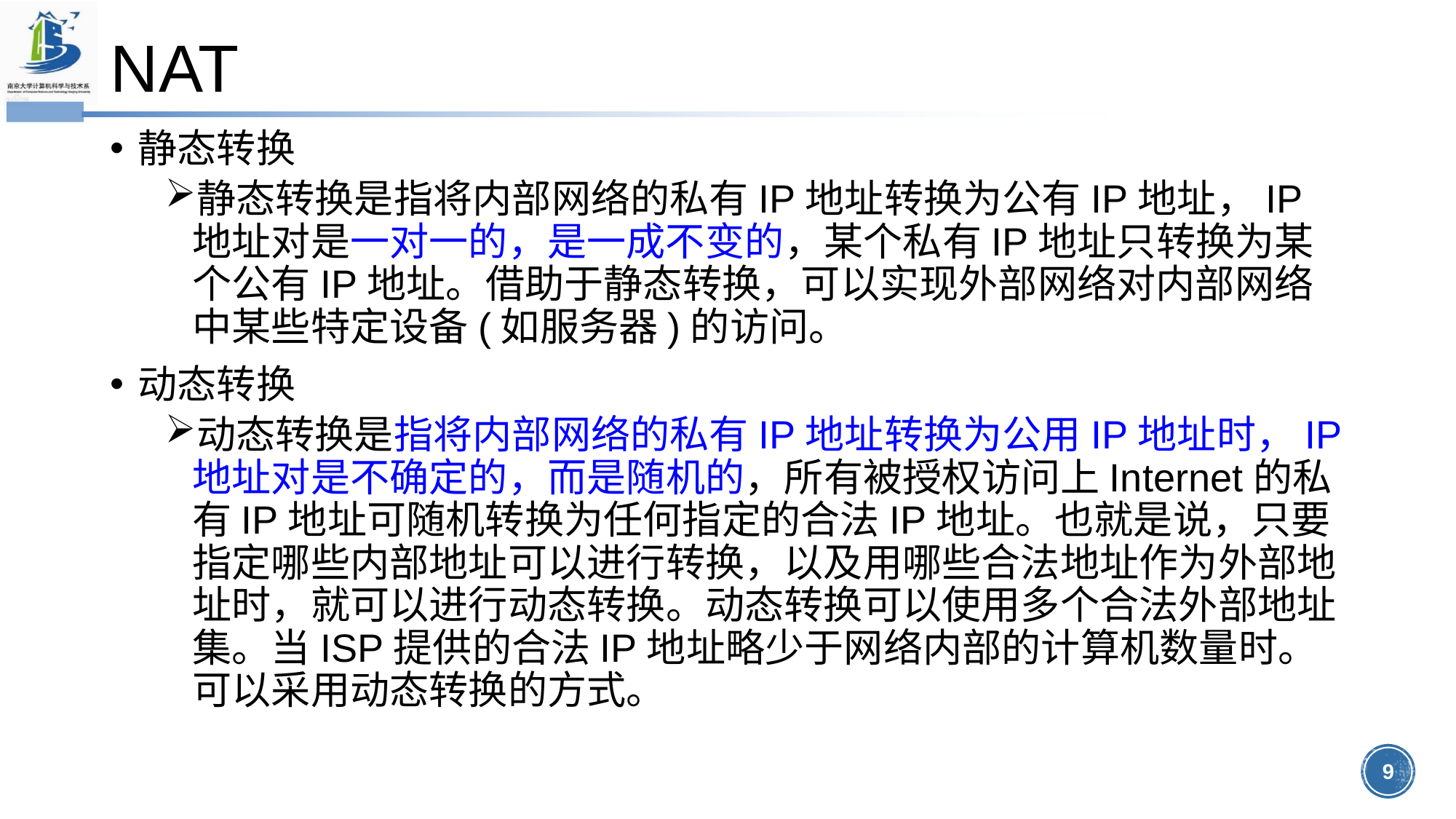

# NAT
静态转换
静态转换是指将内部网络的私有IP地址转换为公有IP地址，IP地址对是一对一的，是一成不变的，某个私有IP地址只转换为某个公有IP地址。借助于静态转换，可以实现外部网络对内部网络中某些特定设备(如服务器)的访问。
动态转换
动态转换是指将内部网络的私有IP地址转换为公用IP地址时，IP地址对是不确定的，而是随机的，所有被授权访问上Internet的私有IP地址可随机转换为任何指定的合法IP地址。也就是说，只要指定哪些内部地址可以进行转换，以及用哪些合法地址作为外部地址时，就可以进行动态转换。动态转换可以使用多个合法外部地址集。当ISP提供的合法IP地址略少于网络内部的计算机数量时。可以采用动态转换的方式。

9